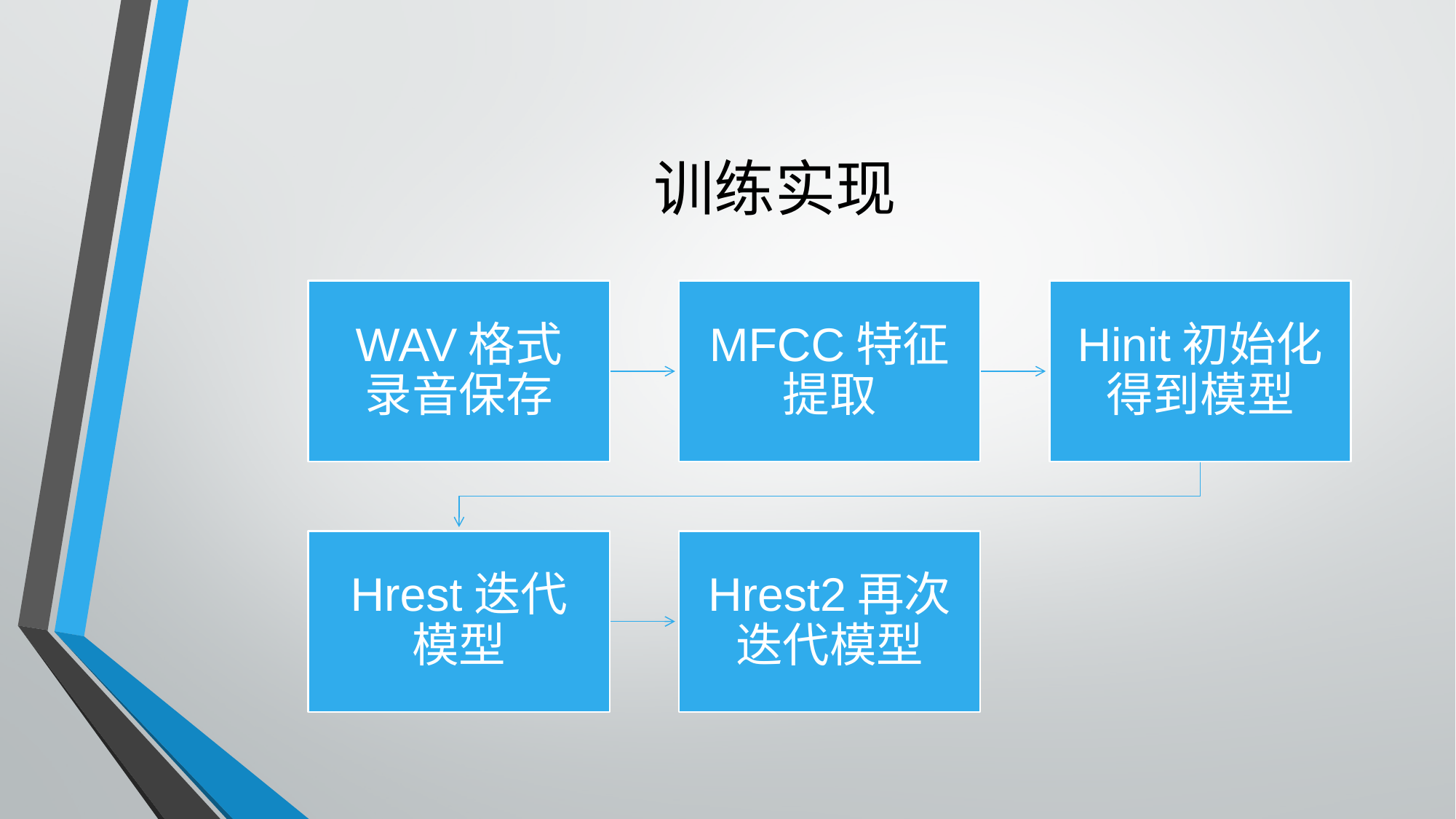

# 训练实现

WAV格式录音保存

MFCC特征提取

Hinit初始化得到模型

Hrest迭代模型
Hrest2再次迭代模型